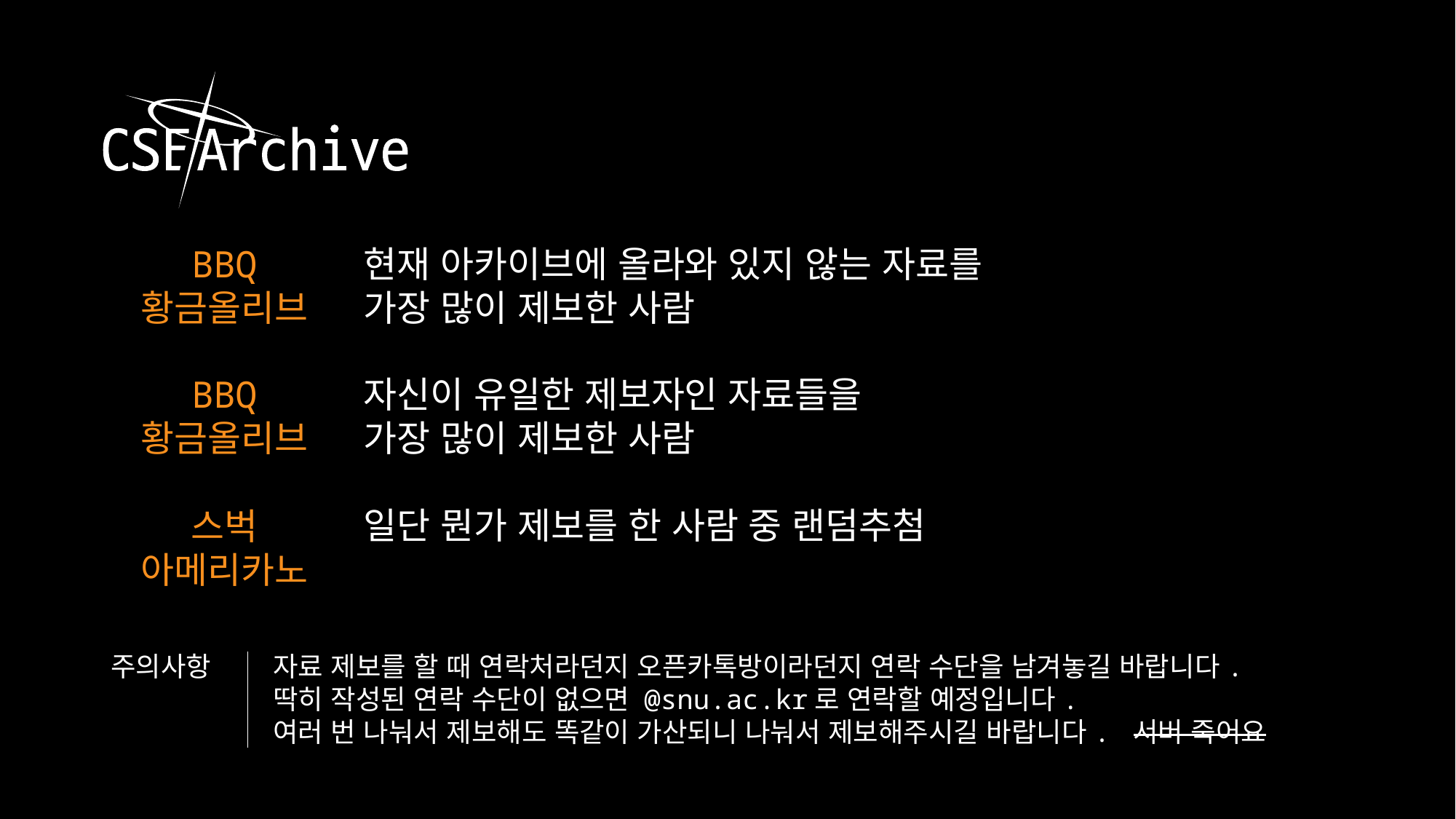

BBQ
황금올리브
현재 아카이브에 올라와 있지 않는 자료를
가장 많이 제보한 사람
BBQ
황금올리브
자신이 유일한 제보자인 자료들을
가장 많이 제보한 사람
일단 뭔가 제보를 한 사람 중 랜덤추첨
스벅
아메리카노
주의사항
자료 제보를 할 때 연락처라던지 오픈카톡방이라던지 연락 수단을 남겨놓길 바랍니다.
딱히 작성된 연락 수단이 없으면 @snu.ac.kr로 연락할 예정입니다.
여러 번 나눠서 제보해도 똑같이 가산되니 나눠서 제보해주시길 바랍니다. 서버 죽어요